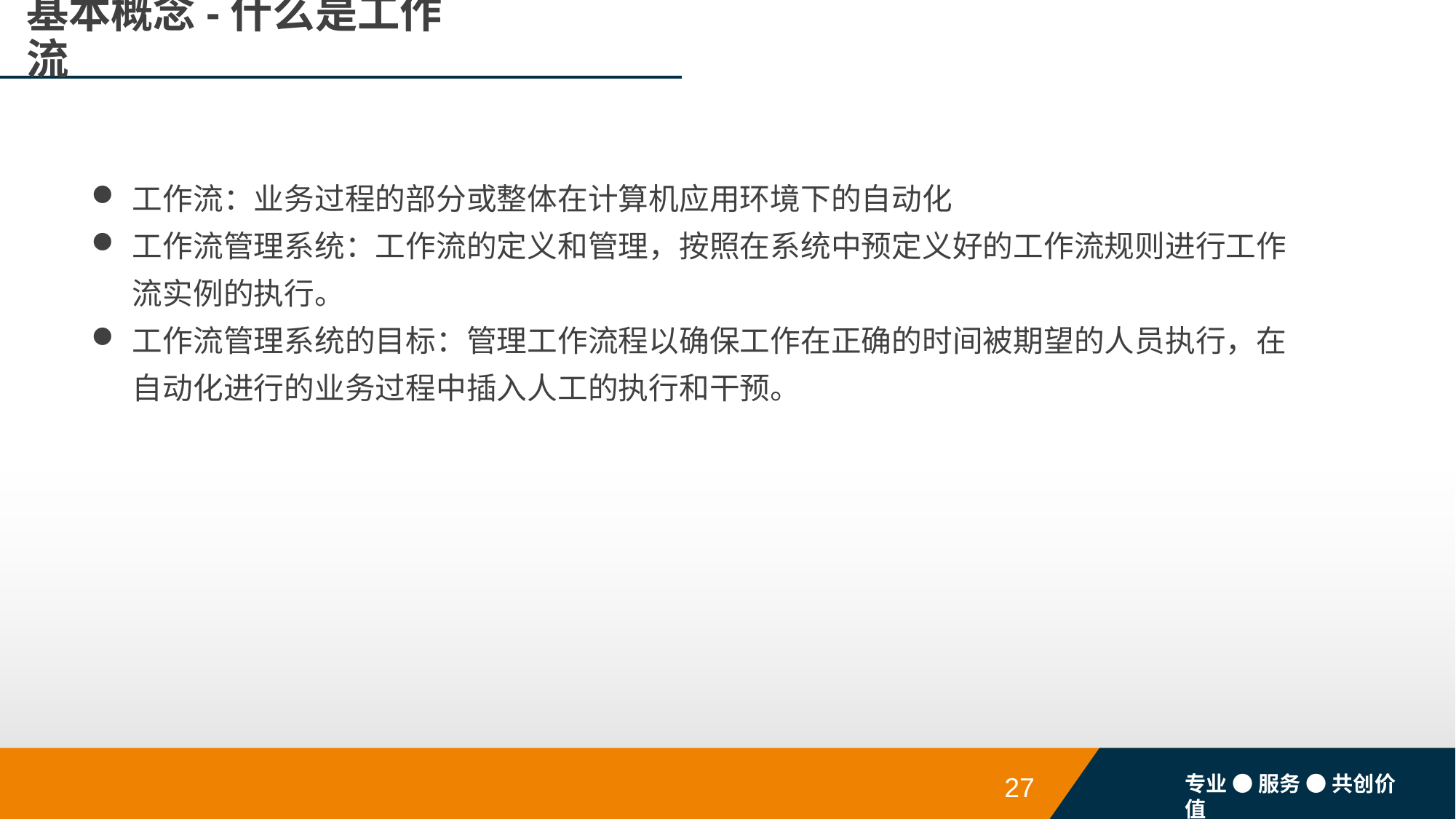

# 基本概念-什么是工作流
工作流：业务过程的部分或整体在计算机应用环境下的自动化
工作流管理系统：工作流的定义和管理，按照在系统中预定义好的工作流规则进行工作流实例的执行。
工作流管理系统的目标：管理工作流程以确保工作在正确的时间被期望的人员执行，在自动化进行的业务过程中插入人工的执行和干预。